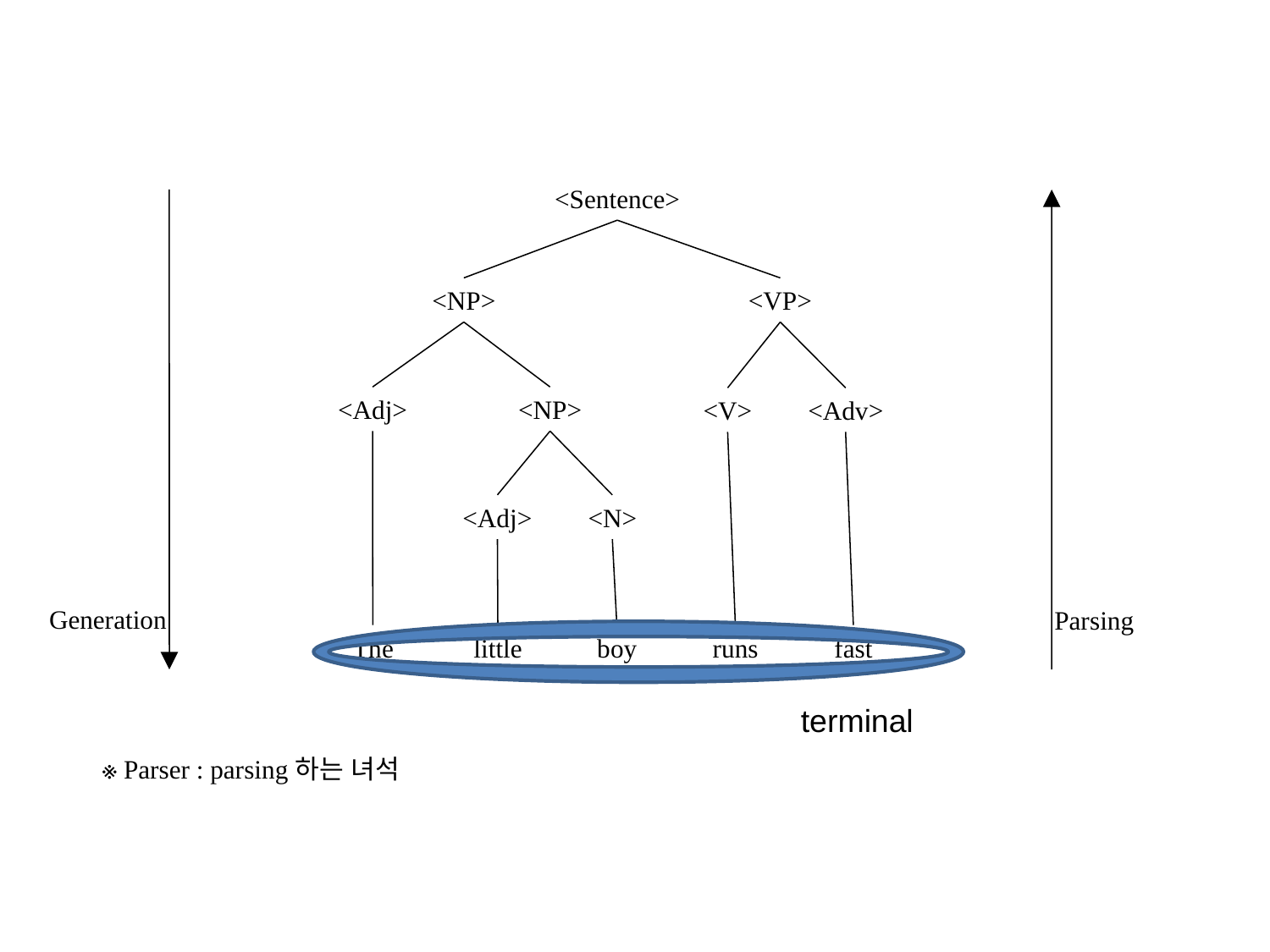

<Sentence>
<NP>
<VP>
<Adj>
<NP>
<V>
<Adv>
<Adj>
<N>
The
little
boy
runs
fast

Generation

Parsing

terminal
※ Parser : parsing하는 녀석